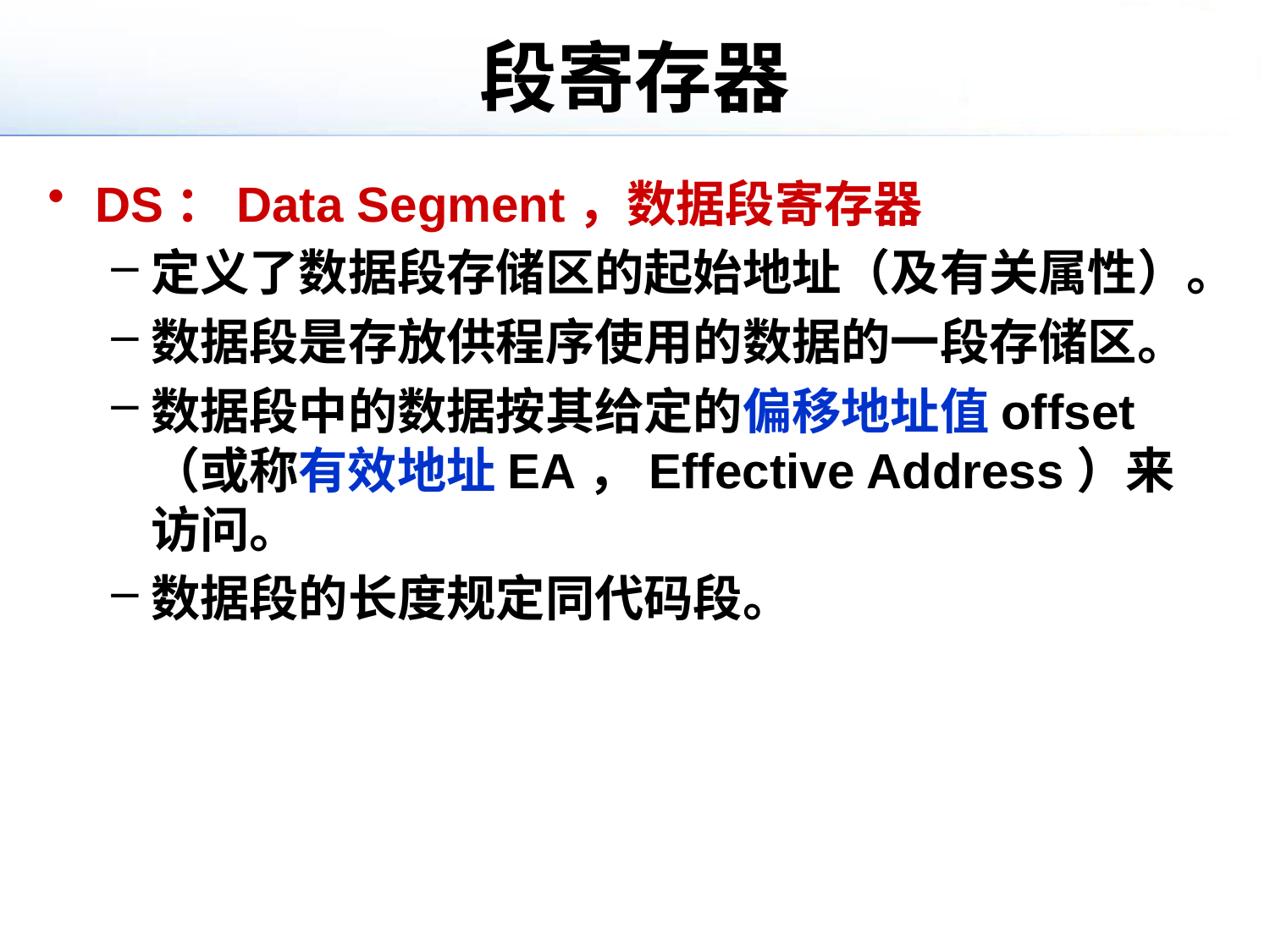

# 段寄存器
DS：Data Segment，数据段寄存器
定义了数据段存储区的起始地址（及有关属性）。
数据段是存放供程序使用的数据的一段存储区。
数据段中的数据按其给定的偏移地址值offset（或称有效地址EA，Effective Address）来访问。
数据段的长度规定同代码段。